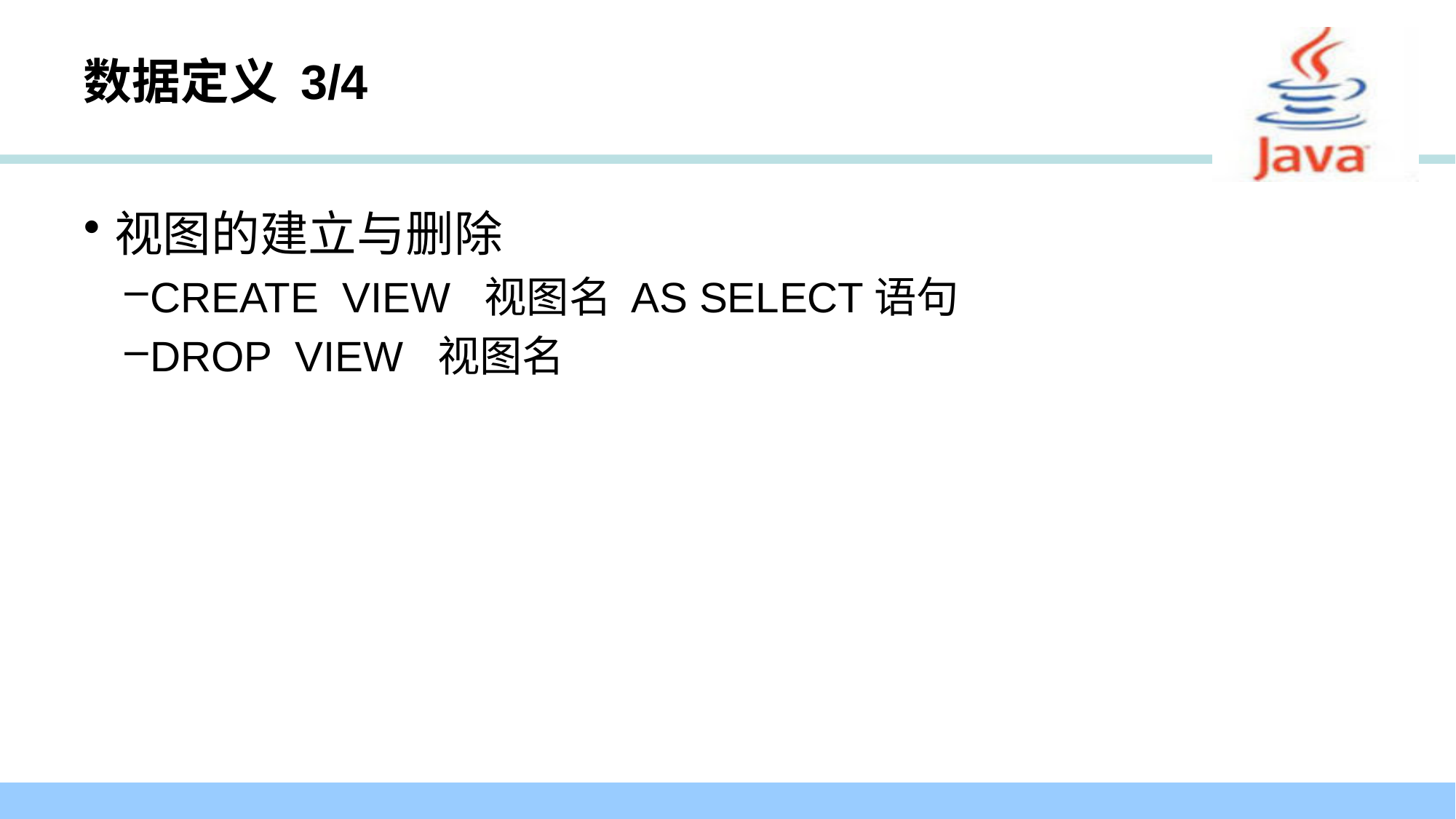

# 数据定义 3/4
视图的建立与删除
CREATE  VIEW  视图名 AS SELECT语句
DROP  VIEW  视图名